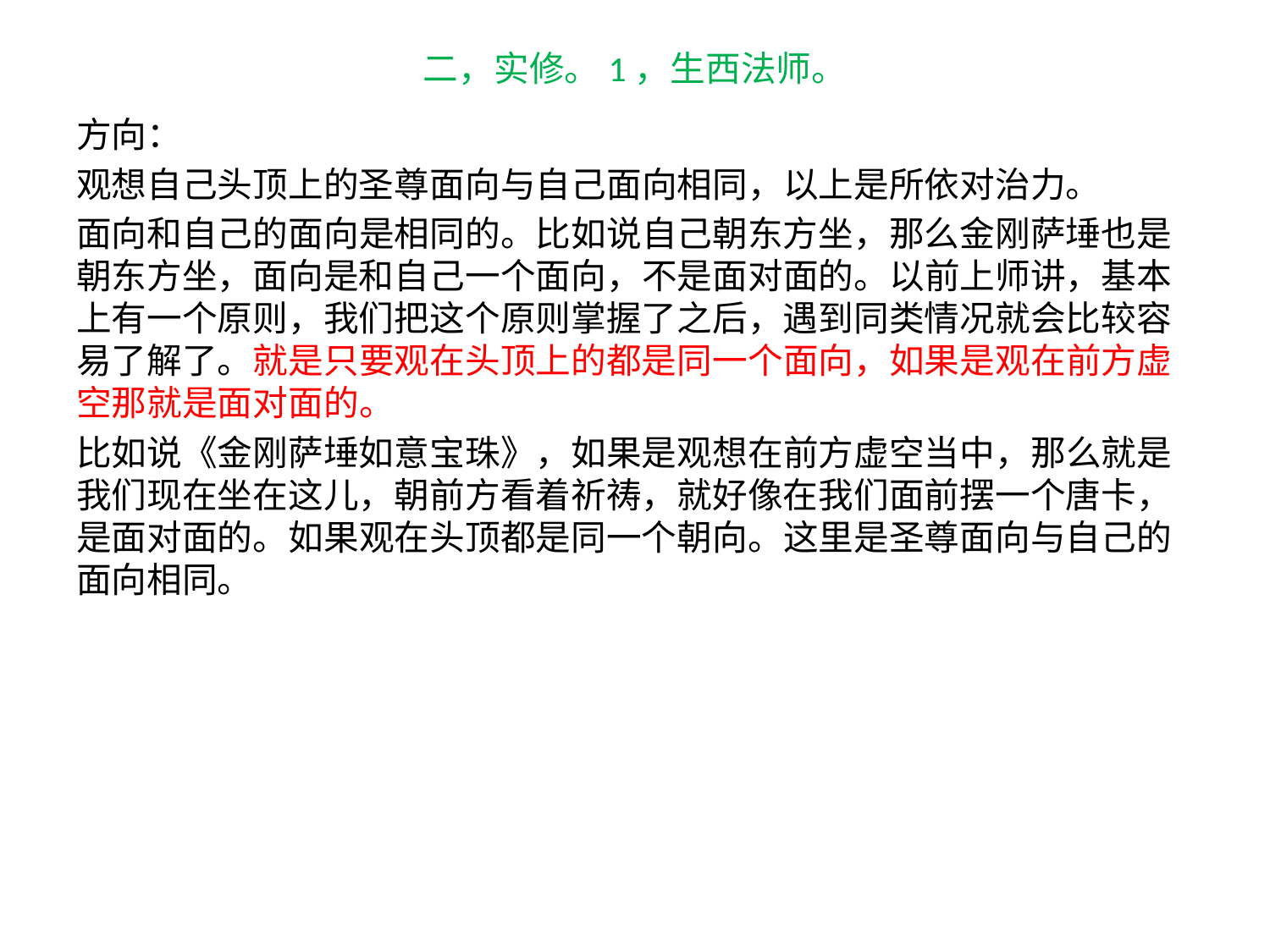

# 二，实修。1，生西法师。
方向：
观想自己头顶上的圣尊面向与自己面向相同，以上是所依对治力。
面向和自己的面向是相同的。比如说自己朝东方坐，那么金刚萨埵也是朝东方坐，面向是和自己一个面向，不是面对面的。以前上师讲，基本上有一个原则，我们把这个原则掌握了之后，遇到同类情况就会比较容易了解了。就是只要观在头顶上的都是同一个面向，如果是观在前方虚空那就是面对面的。
比如说《金刚萨埵如意宝珠》，如果是观想在前方虚空当中，那么就是我们现在坐在这儿，朝前方看着祈祷，就好像在我们面前摆一个唐卡，是面对面的。如果观在头顶都是同一个朝向。这里是圣尊面向与自己的面向相同。